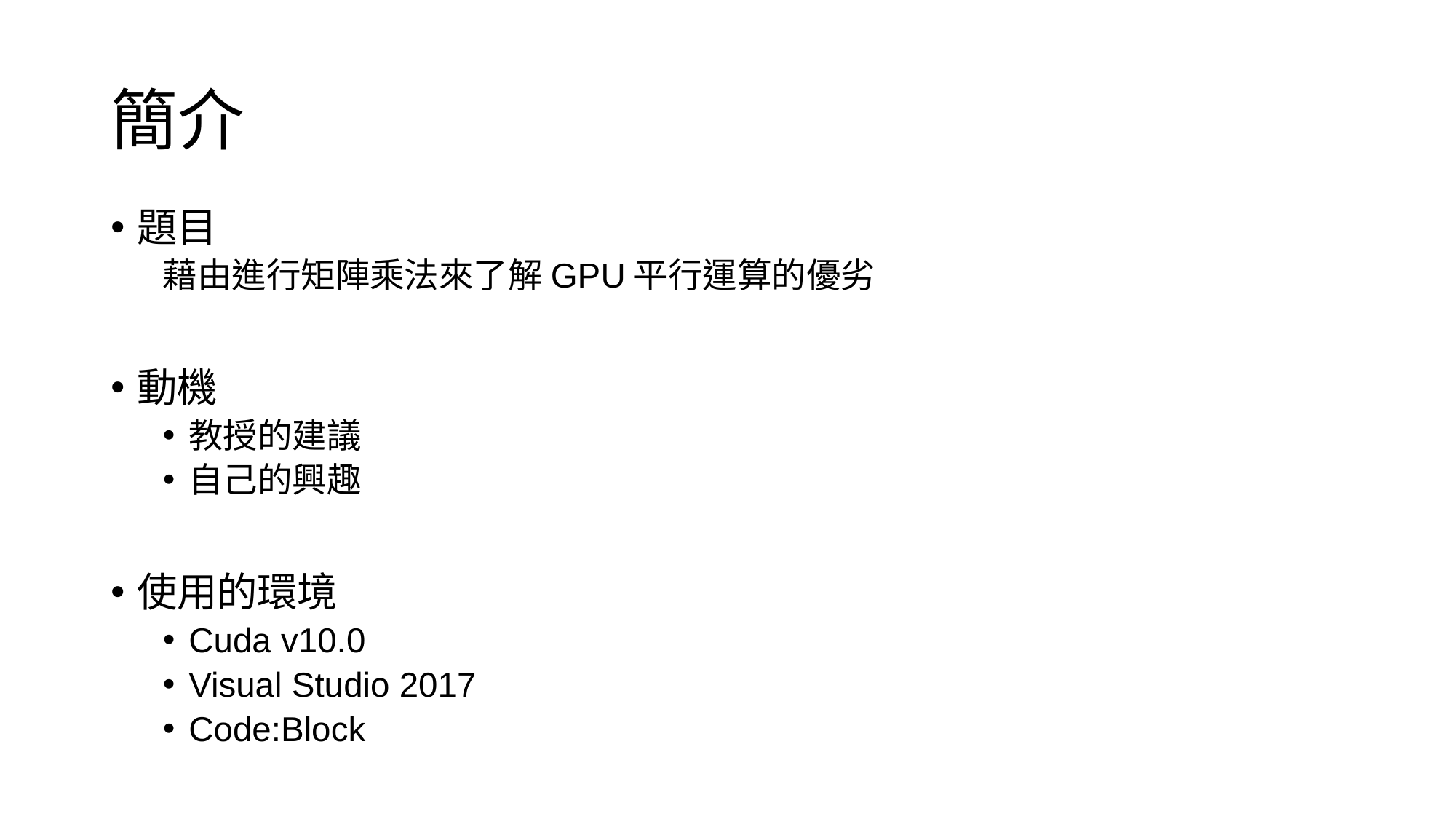

# 簡介
題目
藉由進行矩陣乘法來了解GPU平行運算的優劣

動機
教授的建議
自己的興趣

使用的環境
Cuda v10.0
Visual Studio 2017
Code:Block